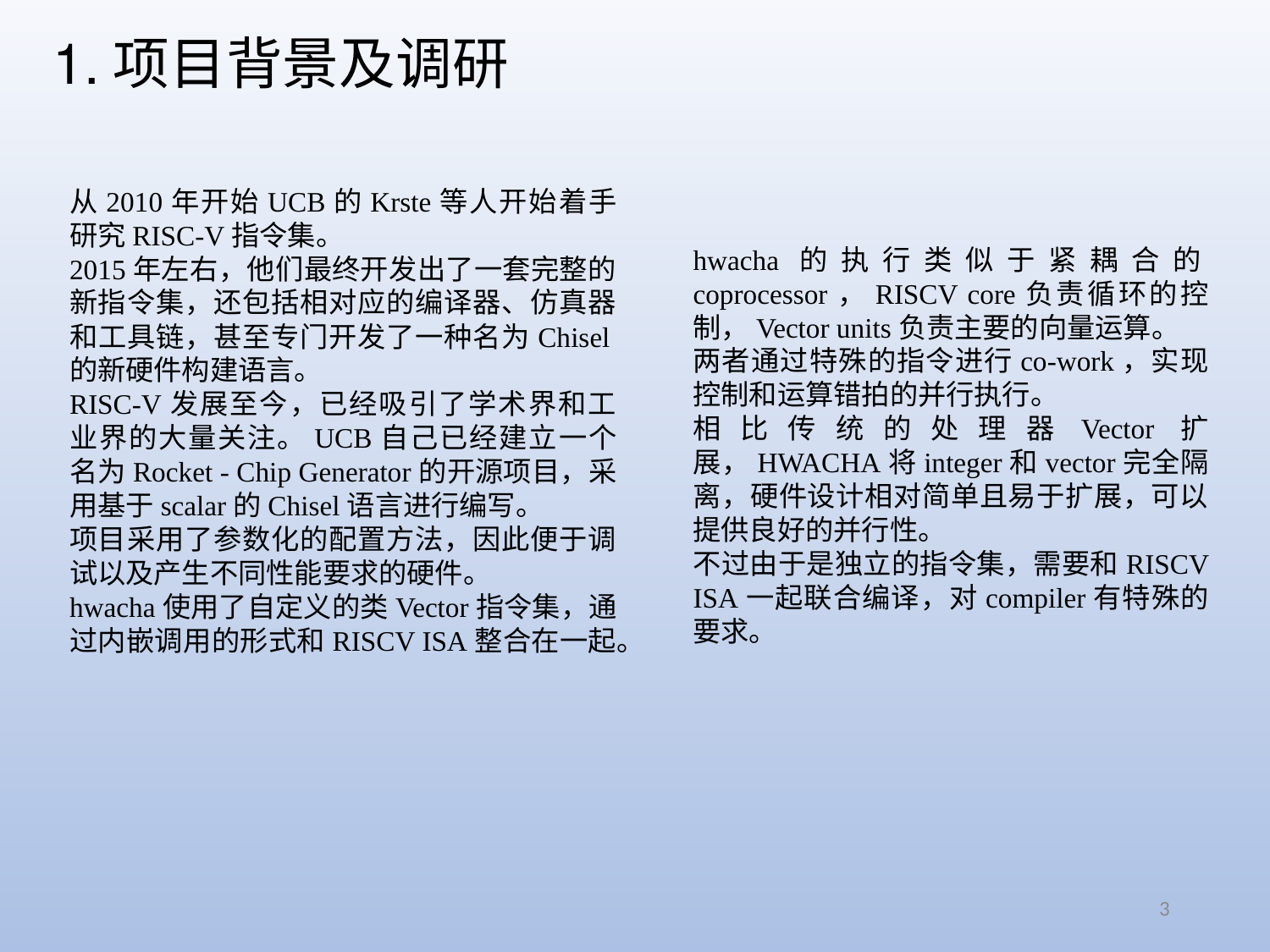

1.项目背景及调研
从2010年开始UCB的Krste等人开始着手研究RISC-V指令集。
2015年左右，他们最终开发出了一套完整的新指令集，还包括相对应的编译器、仿真器和工具链，甚至专门开发了一种名为Chisel的新硬件构建语言。
RISC-V发展至今，已经吸引了学术界和工业界的大量关注。UCB自己已经建立一个名为Rocket - Chip Generator的开源项目，采用基于scalar的Chisel语言进行编写。
项目采用了参数化的配置方法，因此便于调试以及产生不同性能要求的硬件。
hwacha使用了自定义的类Vector指令集，通过内嵌调用的形式和RISCV ISA整合在一起。

hwacha的执行类似于紧耦合的coprocessor，RISCV core负责循环的控制，Vector units负责主要的向量运算。
两者通过特殊的指令进行co-work，实现控制和运算错拍的并行执行。
相比传统的处理器Vector扩展，HWACHA将integer和vector完全隔离，硬件设计相对简单且易于扩展，可以提供良好的并行性。
不过由于是独立的指令集，需要和RISCV ISA一起联合编译，对compiler有特殊的要求。
3